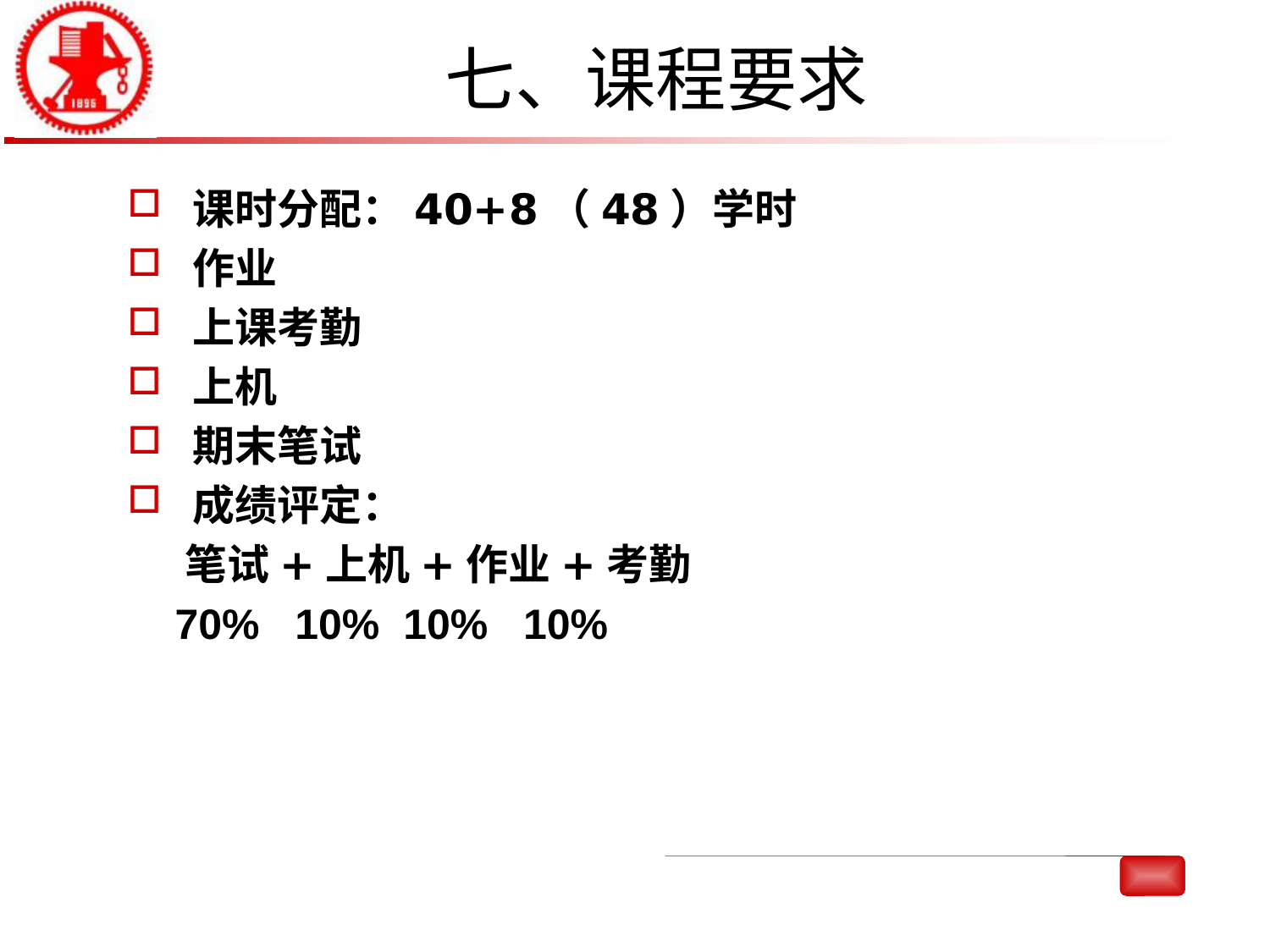

# 七、课程要求
课时分配：40+8（48）学时
作业
上课考勤
上机
期末笔试
成绩评定：
     笔试+上机+作业+考勤
    70%   10%  10%   10%
14